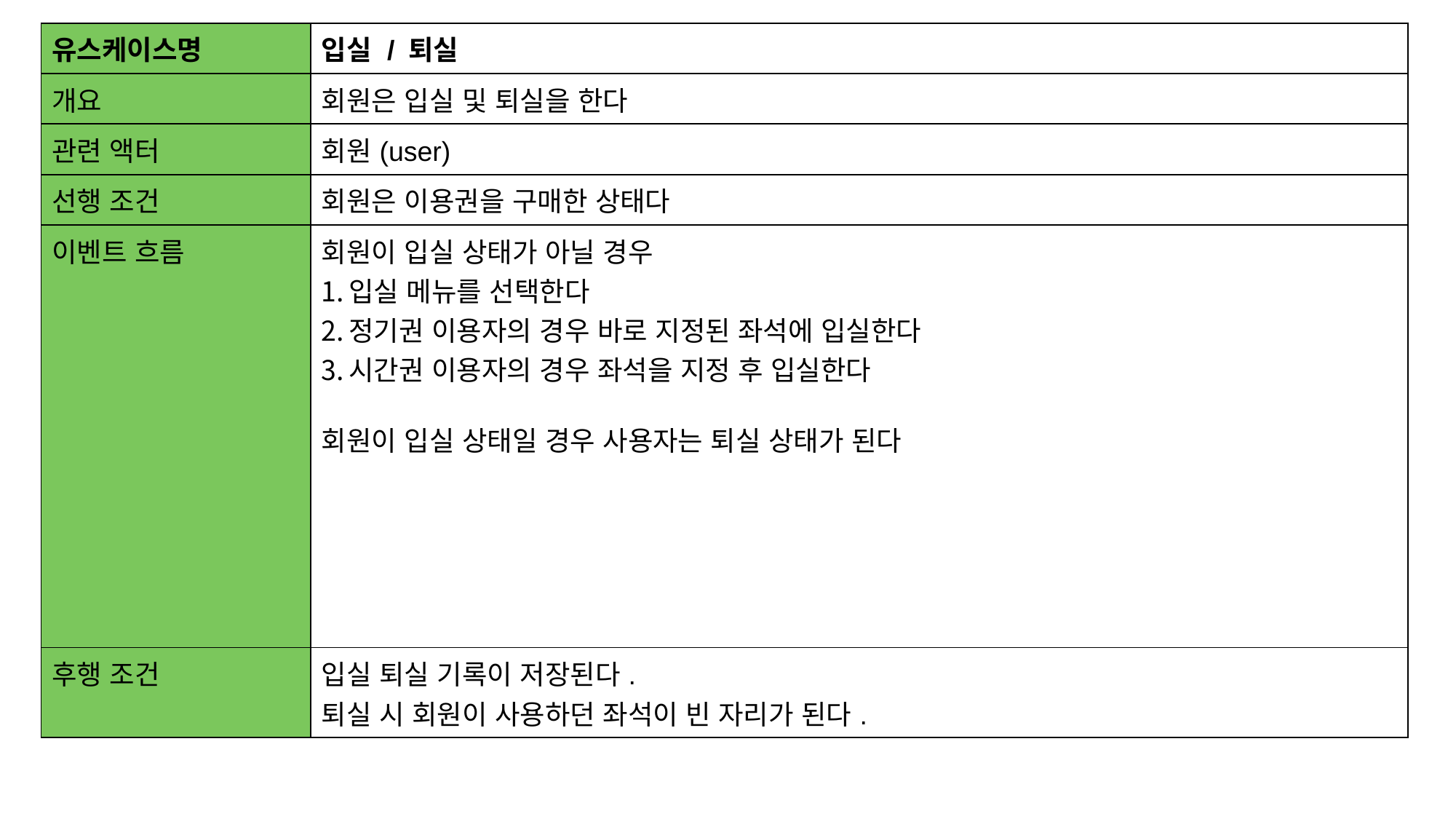

| 유스케이스명 | 입실 / 퇴실 |
| --- | --- |
| 개요 | 회원은 입실 및 퇴실을 한다 |
| 관련 액터 | 회원(user) |
| 선행 조건 | 회원은 이용권을 구매한 상태다 |
| 이벤트 흐름 | 회원이 입실 상태가 아닐 경우 입실 메뉴를 선택한다 정기권 이용자의 경우 바로 지정된 좌석에 입실한다 시간권 이용자의 경우 좌석을 지정 후 입실한다 회원이 입실 상태일 경우 사용자는 퇴실 상태가 된다 |
| 후행 조건 | 입실 퇴실 기록이 저장된다. 퇴실 시 회원이 사용하던 좌석이 빈 자리가 된다. |